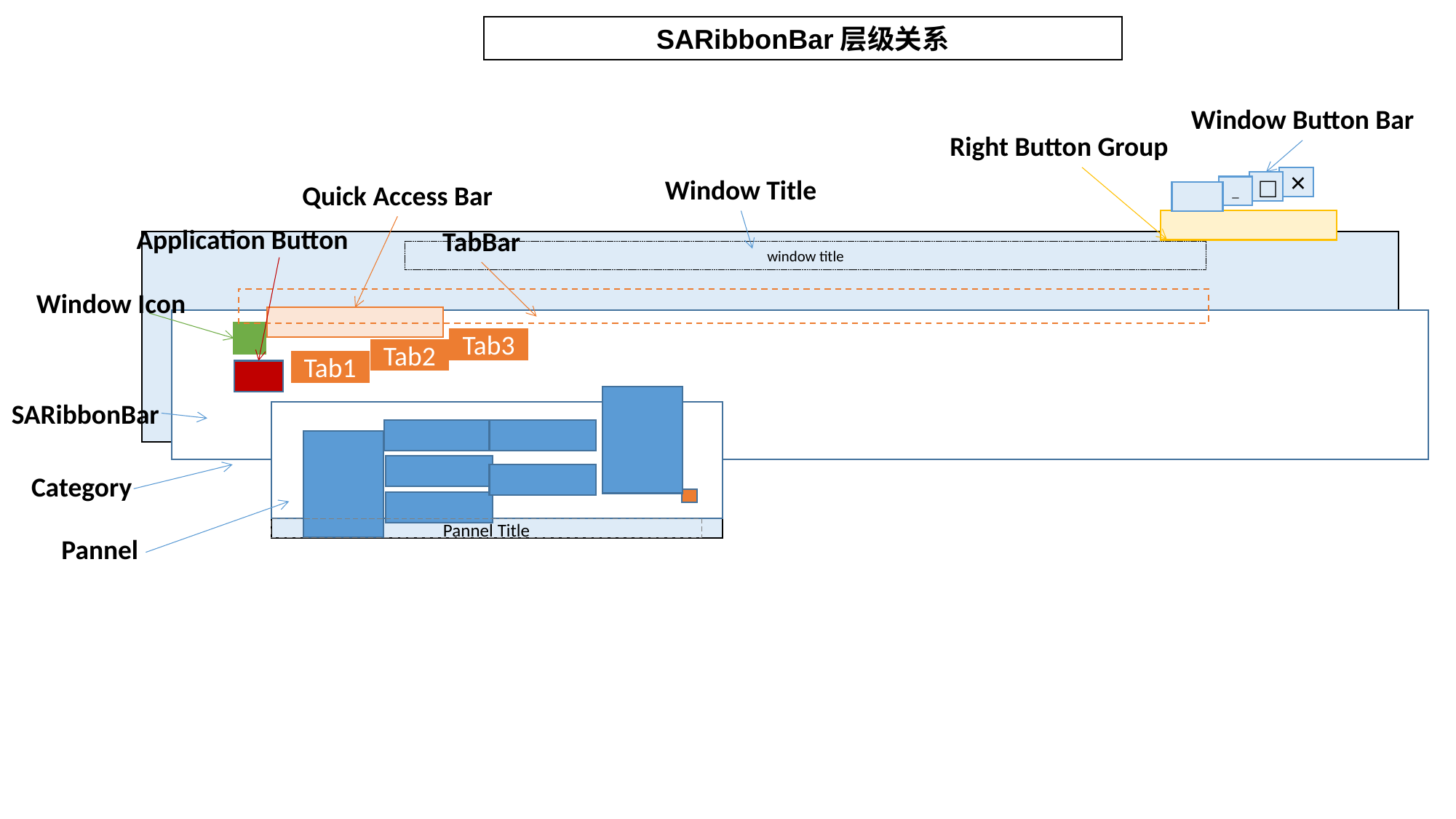

SARibbonBar层级关系
Window Button Bar
Right Button Group
Window Title
×
□
_
Quick Access Bar

Application Button
TabBar

window title
Window Icon

Tab3
Tab2
Tab1

Pannel Title
SARibbonBar
Category
Pannel